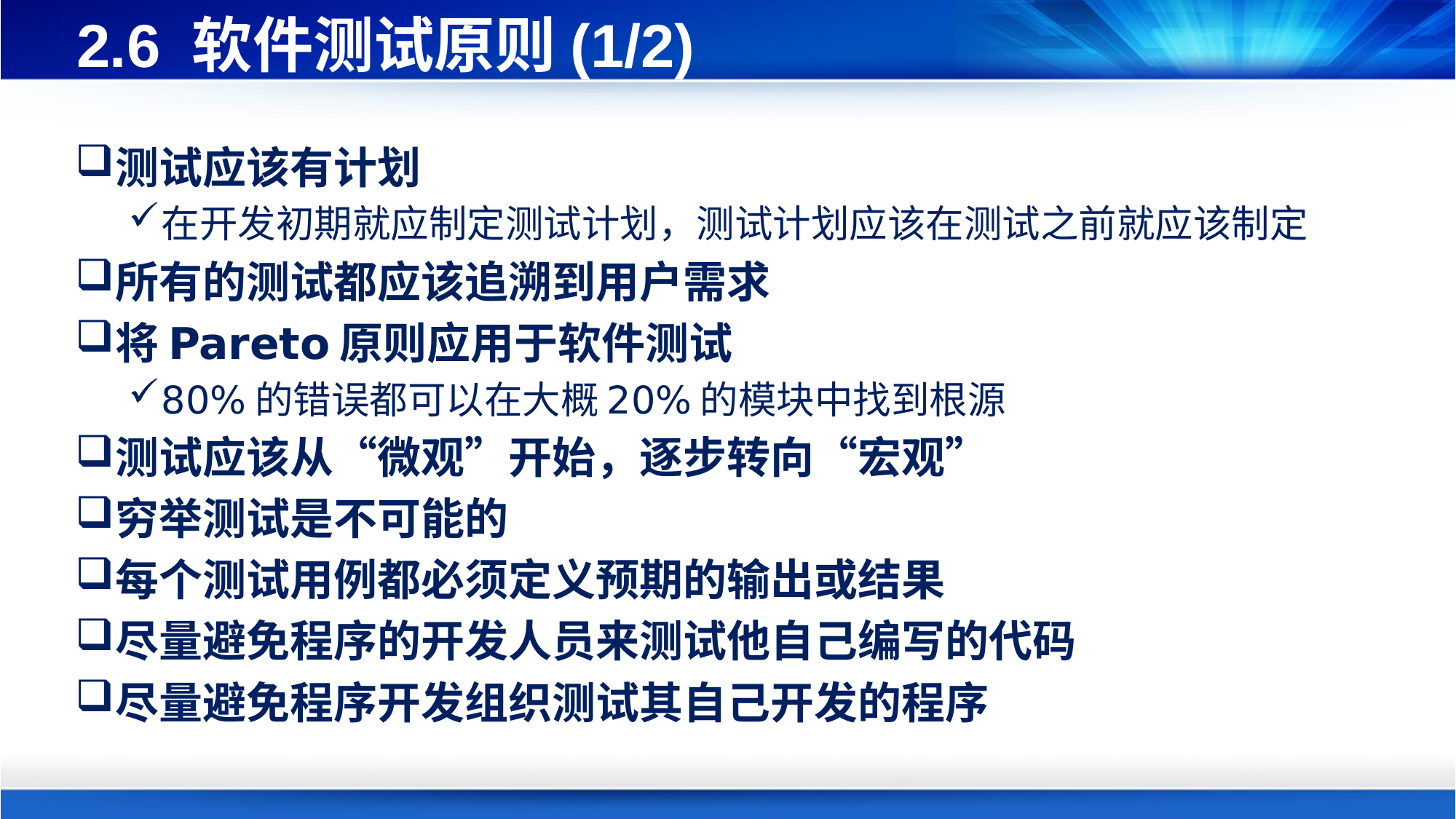

# 2.6 软件测试原则(1/2)
测试应该有计划
在开发初期就应制定测试计划，测试计划应该在测试之前就应该制定
所有的测试都应该追溯到用户需求
将Pareto原则应用于软件测试
80%的错误都可以在大概20%的模块中找到根源
测试应该从“微观”开始，逐步转向“宏观”
穷举测试是不可能的
每个测试用例都必须定义预期的输出或结果
尽量避免程序的开发人员来测试他自己编写的代码
尽量避免程序开发组织测试其自己开发的程序